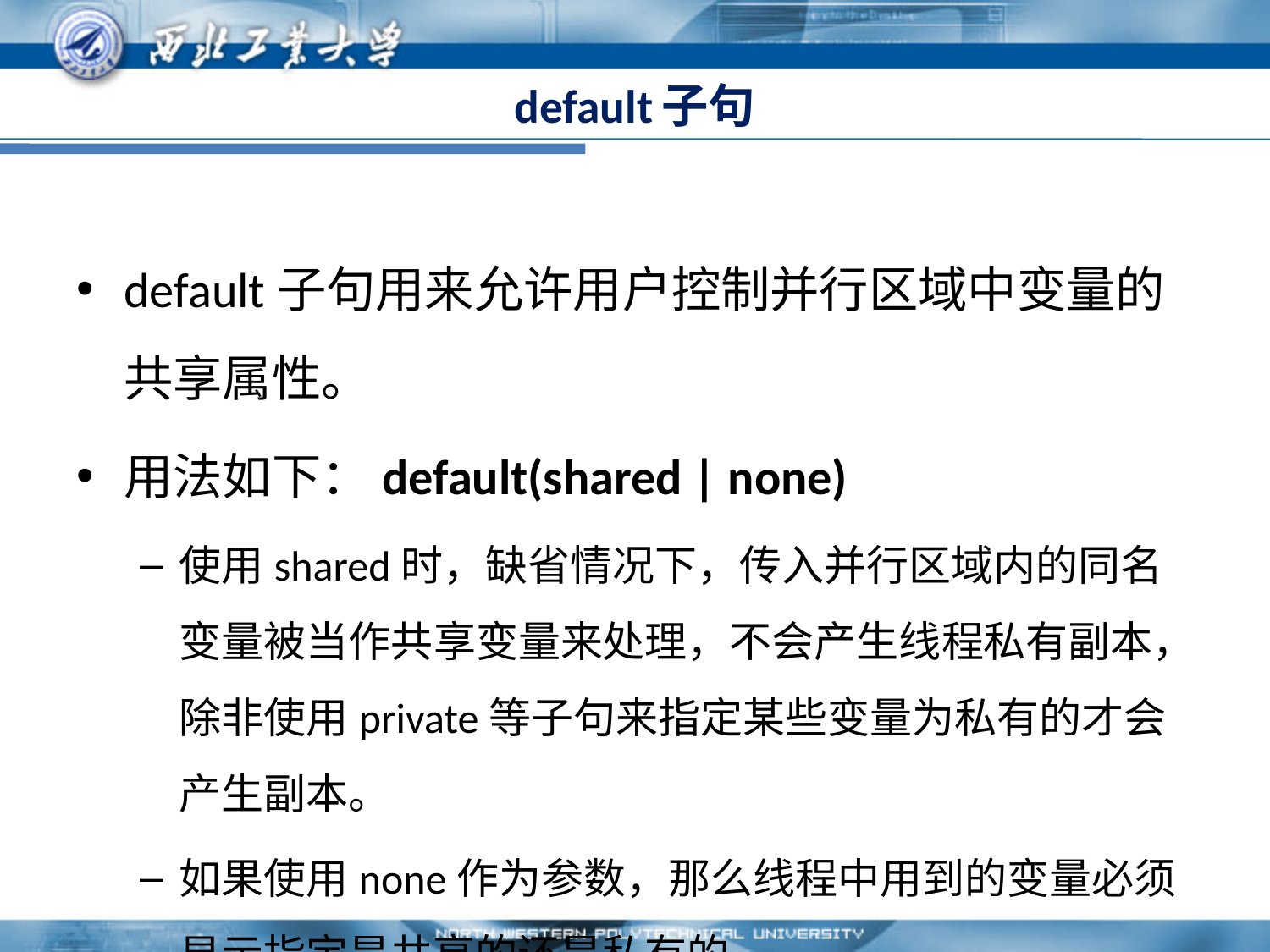

# default子句
default子句用来允许用户控制并行区域中变量的共享属性。
用法如下：default(shared | none)
使用shared时，缺省情况下，传入并行区域内的同名变量被当作共享变量来处理，不会产生线程私有副本，除非使用private等子句来指定某些变量为私有的才会产生副本。
如果使用none作为参数，那么线程中用到的变量必须显示指定是共享的还是私有的